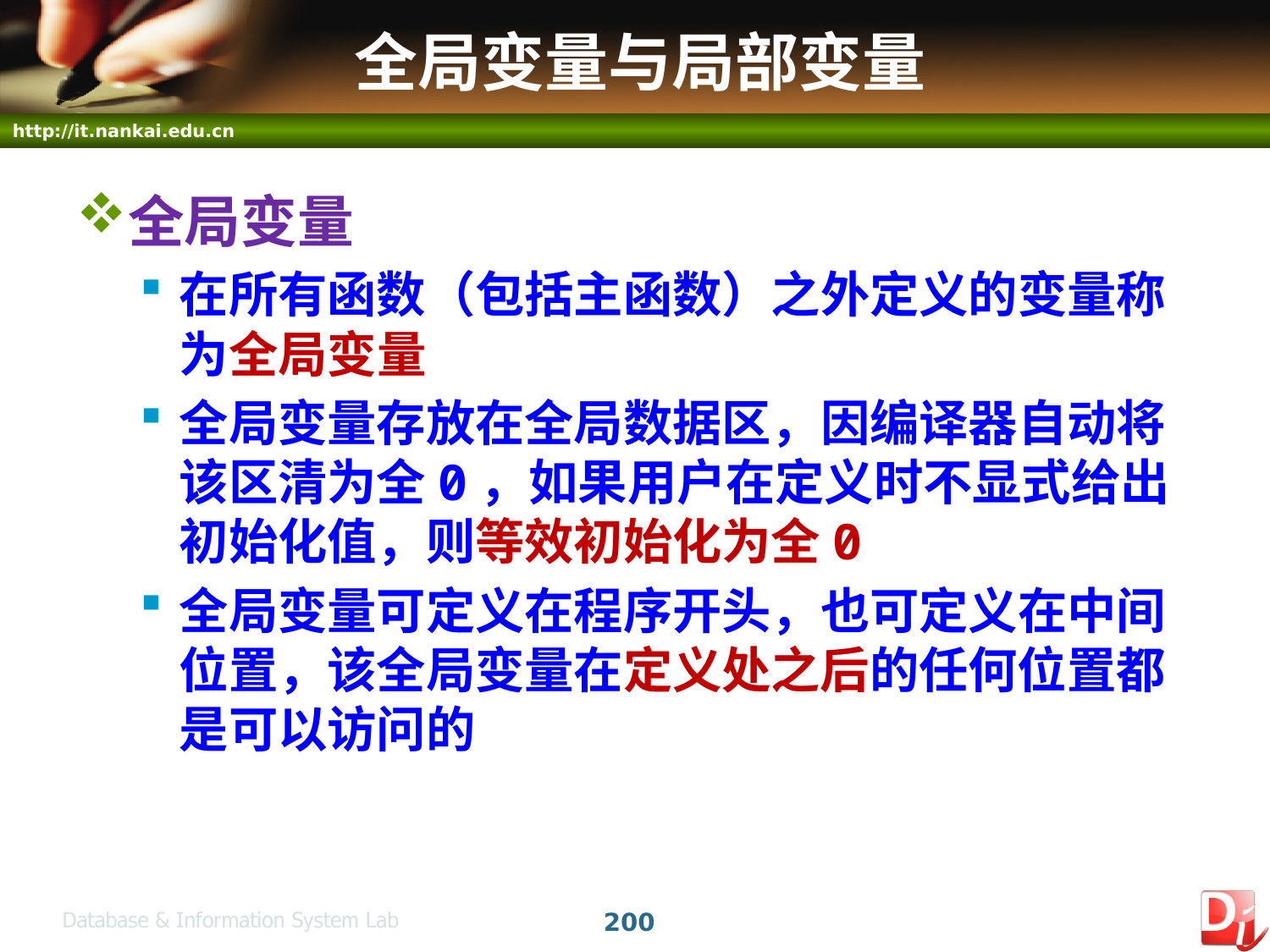

# 全局变量与局部变量
全局变量
在所有函数（包括主函数）之外定义的变量称为全局变量
全局变量存放在全局数据区，因编译器自动将该区清为全0，如果用户在定义时不显式给出初始化值，则等效初始化为全0
全局变量可定义在程序开头，也可定义在中间位置，该全局变量在定义处之后的任何位置都是可以访问的

200
Database & Information System Lab